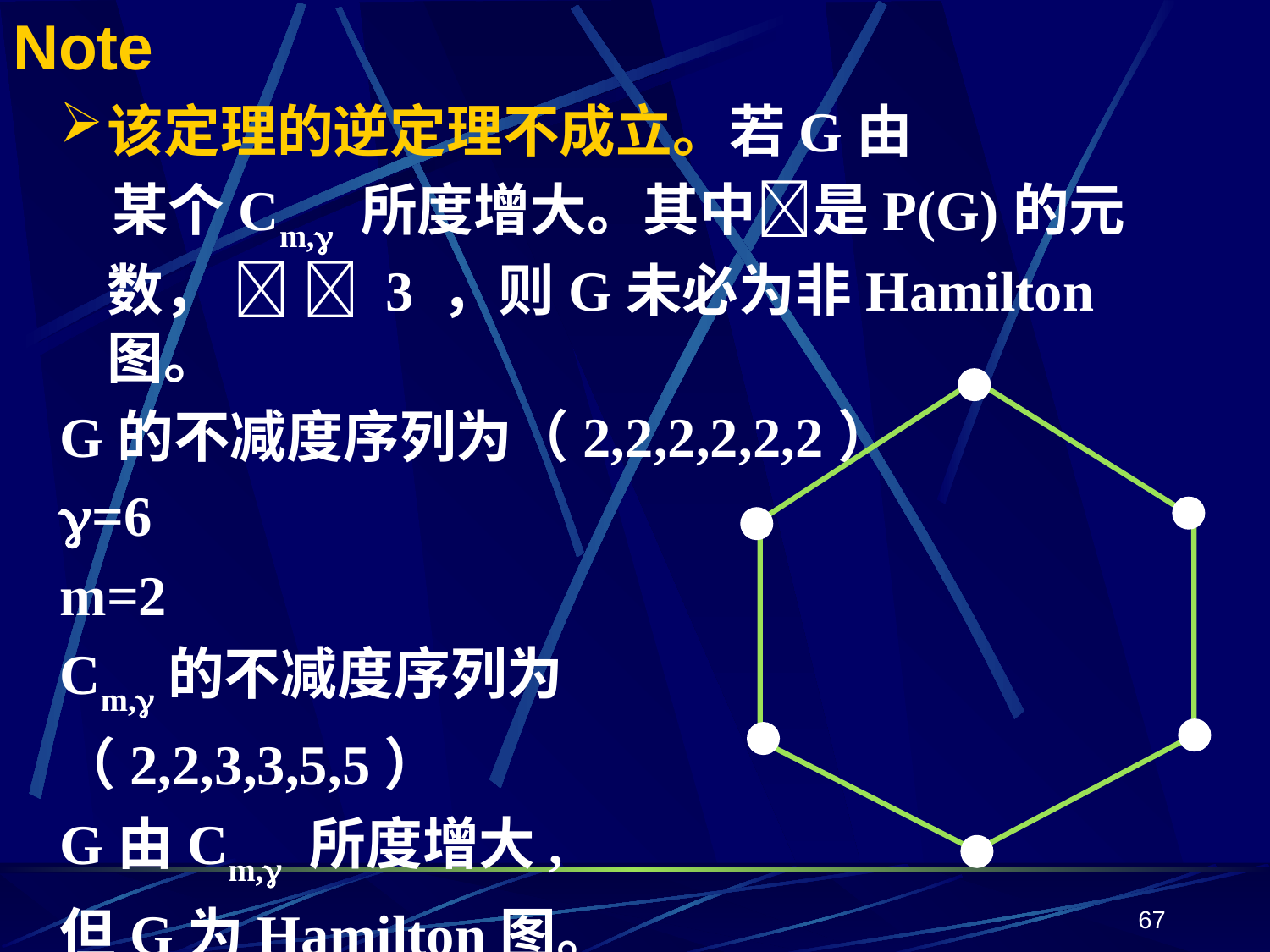

# Note
该定理的逆定理不成立。若G由
   某个Cm,γ 所度增大。其中γ是P(G)的元数， γ ≥ 3 ，则G未必为非Hamilton图。
G的不减度序列为（2,2,2,2,2,2）
γ=6
m=2
Cm,γ的不减度序列为
（2,2,3,3,5,5）
G由Cm,γ 所度增大,
但G为Hamilton图。

67